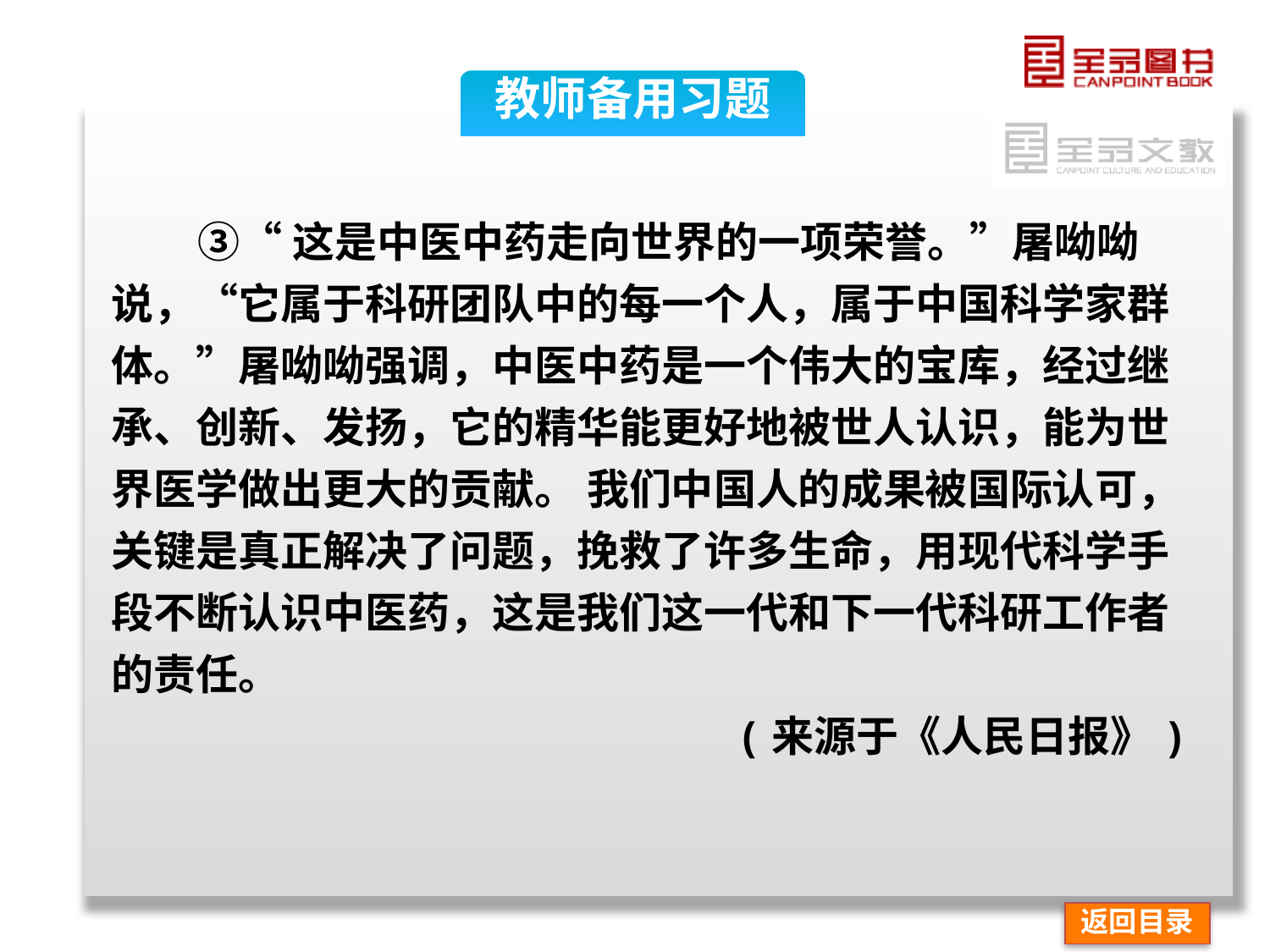

教师备用习题
③“这是中医中药走向世界的一项荣誉。”屠呦呦说，“它属于科研团队中的每一个人，属于中国科学家群体。”屠呦呦强调，中医中药是一个伟大的宝库，经过继承、创新、发扬，它的精华能更好地被世人认识，能为世界医学做出更大的贡献。 我们中国人的成果被国际认可，关键是真正解决了问题，挽救了许多生命，用现代科学手段不断认识中医药，这是我们这一代和下一代科研工作者的责任。
(来源于《人民日报》)
返回目录